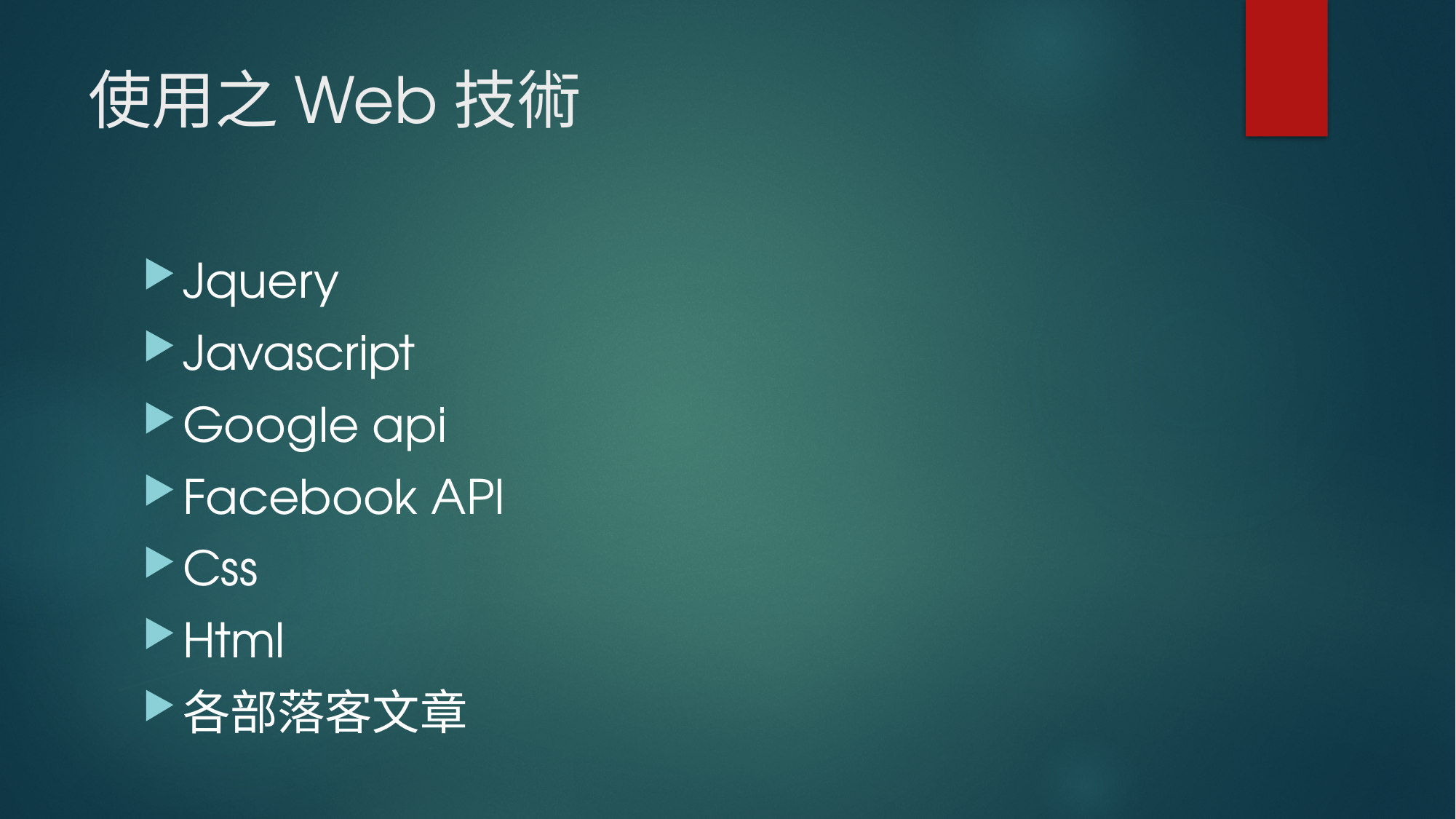

# 使用之Web技術
Jquery
Javascript
Google api
Facebook API
Css
Html
各部落客文章